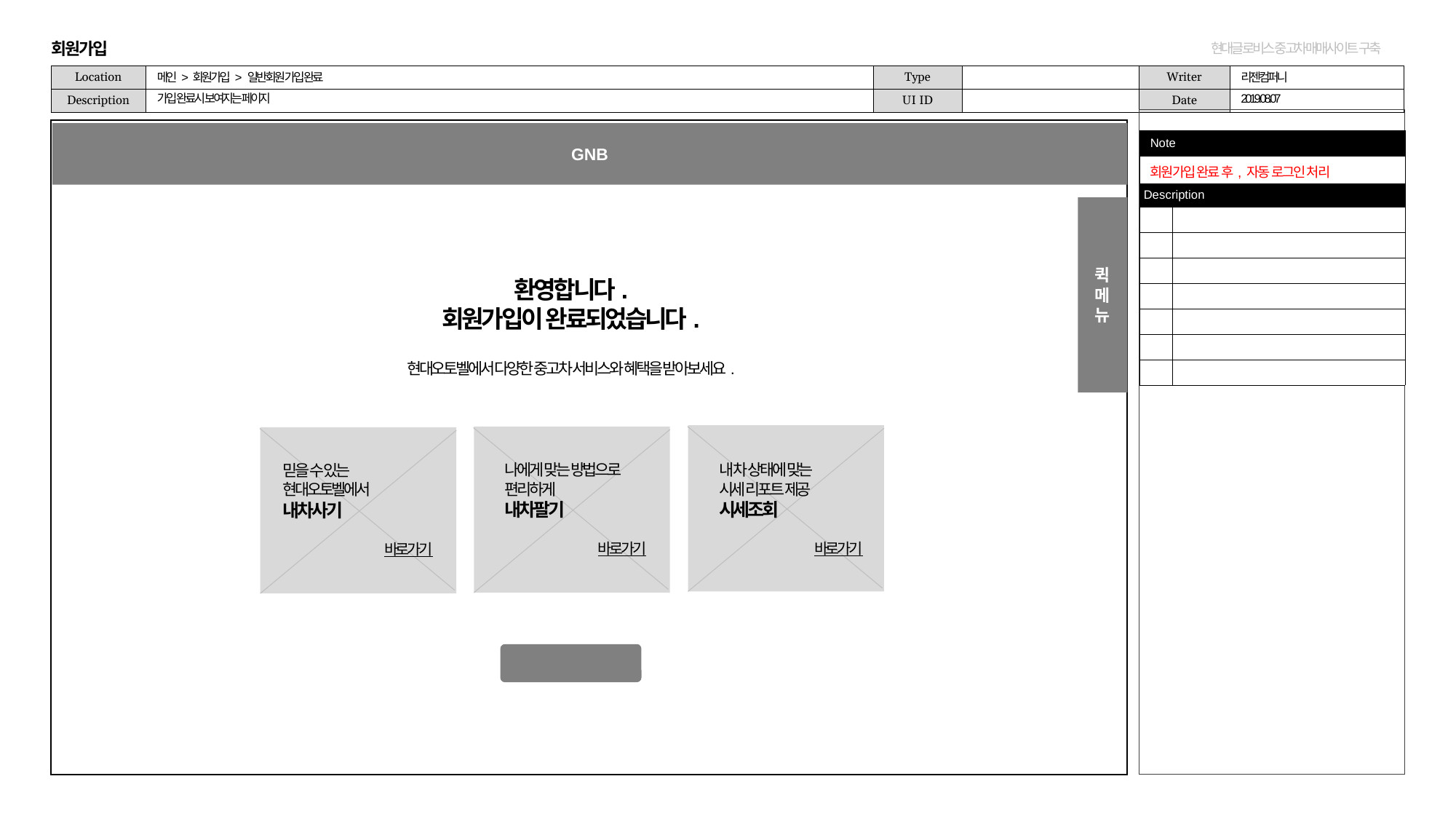

회원가입
메인 > 회원가입 >  일반회원 가입 완료

리젠컴퍼니
가입 완료시 보여지는 페이지

2019.08.07
GNB
| Note |  |
| --- | --- |
| 회원가입 완료 후, 자동 로그인 처리 |  |
| Description |  |
|  |  |
|  |  |
|  |  |
|  |  |
|  |  |
|  |  |
|  |  |
퀵
메뉴
환영합니다.
회원가입이 완료되었습니다.
현대오토벨에서 다양한 중고차 서비스와 혜택을 받아보세요.

나에게 맞는 방법으로
편리하게
내차팔기

바로가기
내 차 상태에 맞는
시세 리포트 제공
시세조회

바로가기
믿을 수 있는
현대오토벨에서
내차사기

바로가기
메인으로